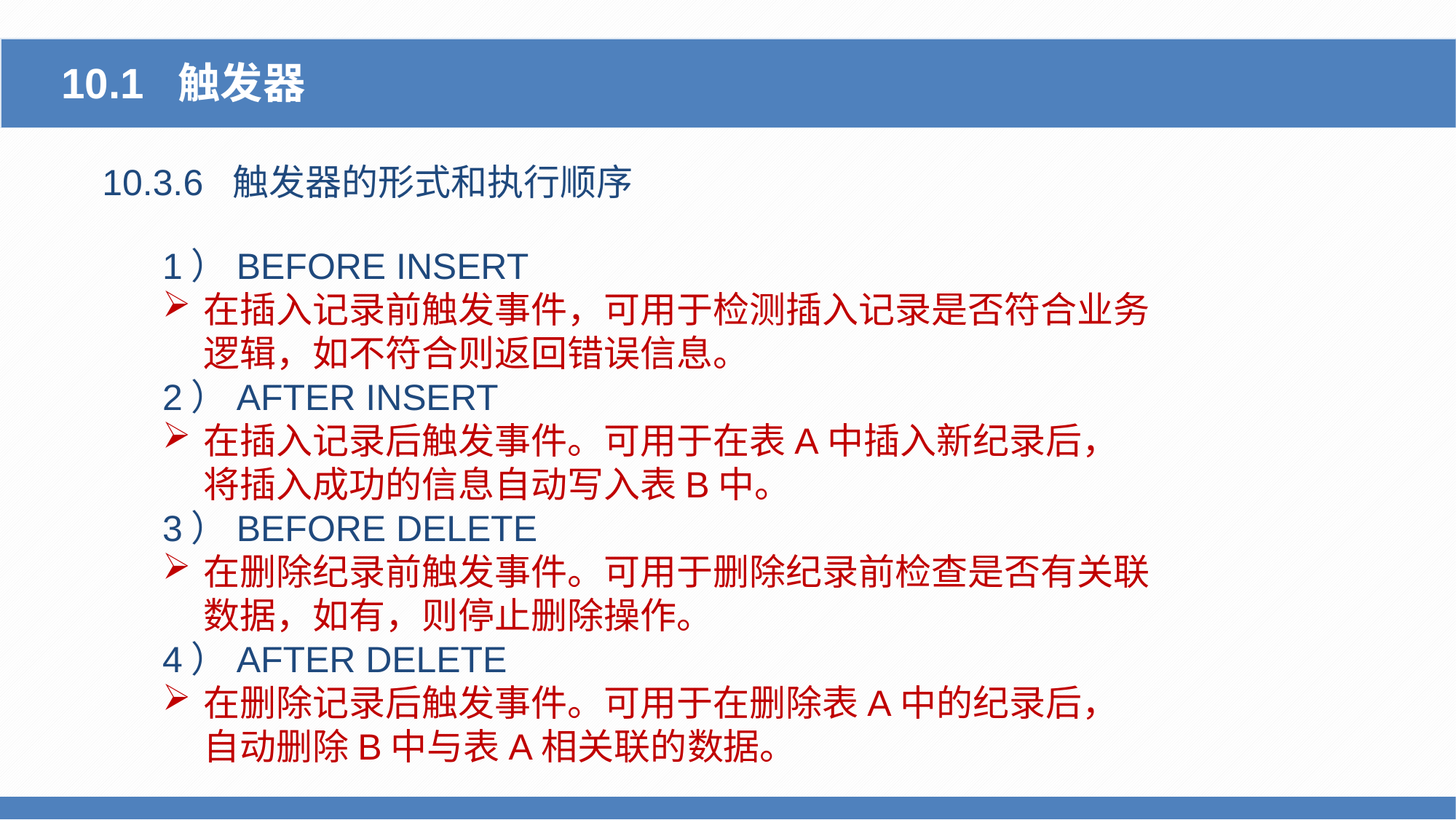

10.1  触发器
10.3.6  触发器的形式和执行顺序

1）BEFORE INSERT
在插入记录前触发事件，可用于检测插入记录是否符合业务逻辑，如不符合则返回错误信息。
2）AFTER INSERT
在插入记录后触发事件。可用于在表A中插入新纪录后，将插入成功的信息自动写入表B中。
3）BEFORE DELETE
在删除纪录前触发事件。可用于删除纪录前检查是否有关联数据，如有，则停止删除操作。
4）AFTER DELETE
在删除记录后触发事件。可用于在删除表A中的纪录后，自动删除B中与表A相关联的数据。